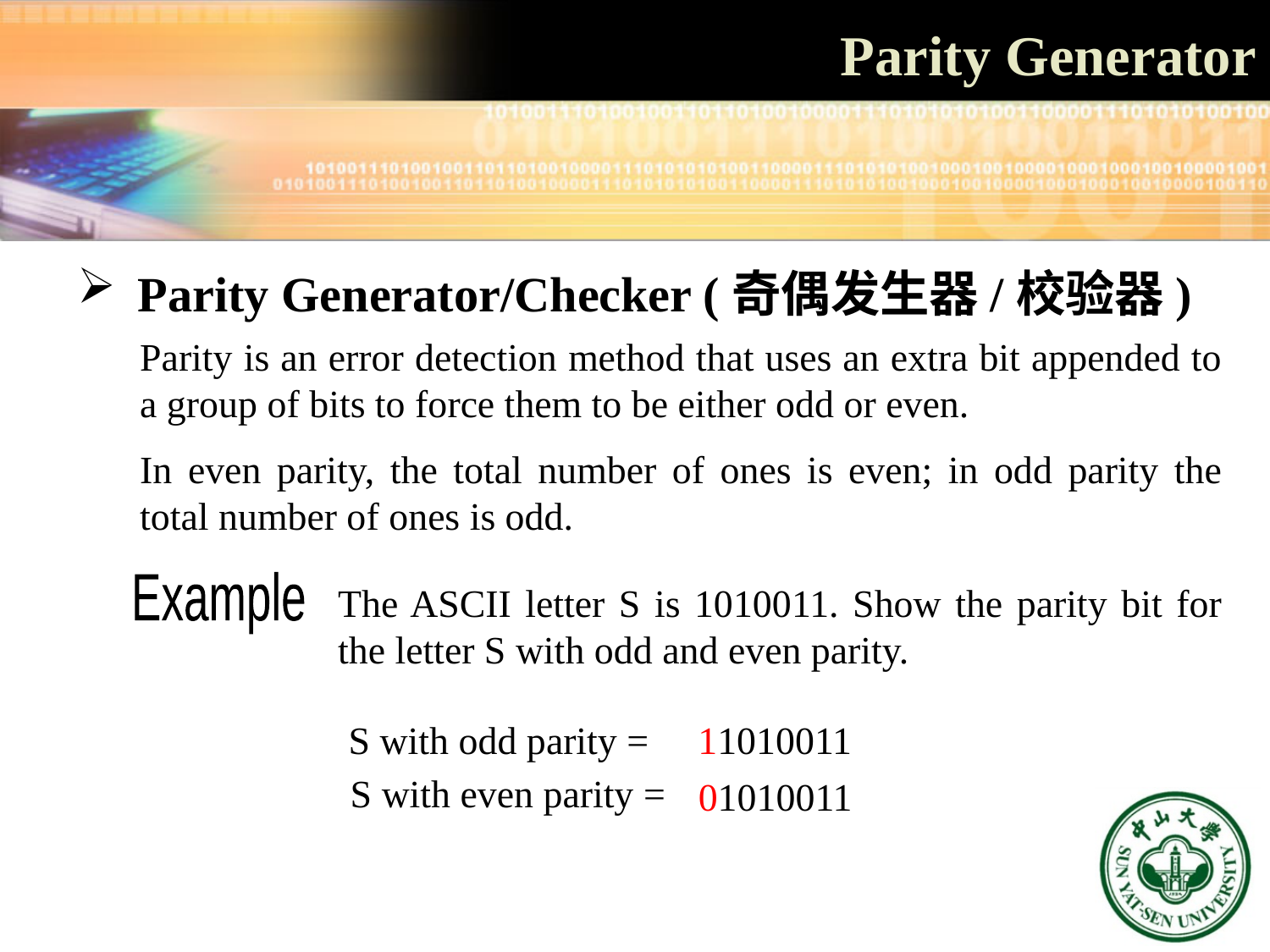

# Parity Generator
 Parity Generator/Checker (奇偶发生器/校验器)

Parity is an error detection method that uses an extra bit appended to a group of bits to force them to be either odd or even.
In even parity, the total number of ones is even; in odd parity the total number of ones is odd.
Example
The ASCII letter S is 1010011. Show the parity bit for the letter S with odd and even parity.
S with odd parity =
11010011
S with even parity =
01010011